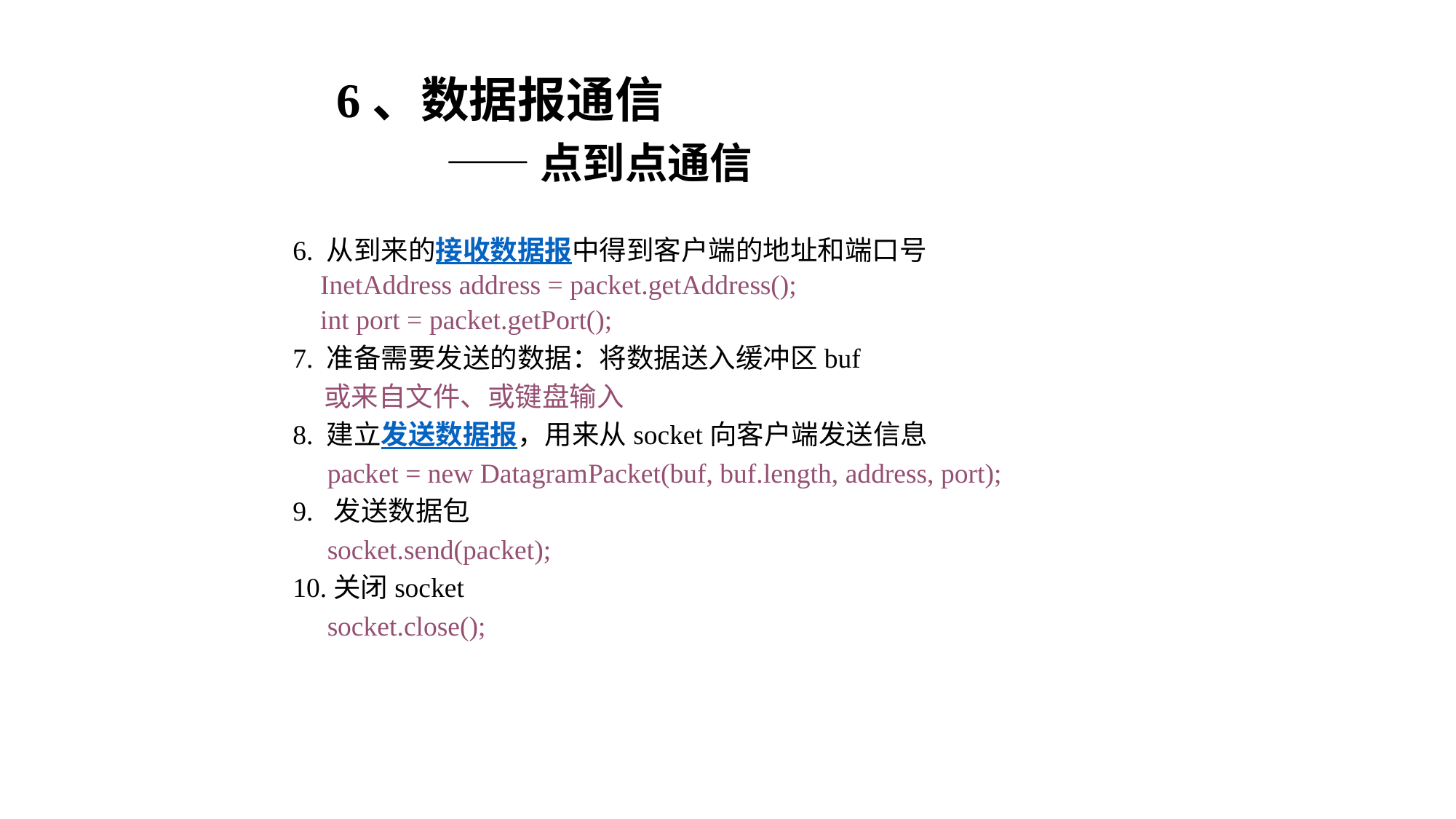

6、数据报通信
	——点到点通信
6. 从到来的接收数据报中得到客户端的地址和端口号
    InetAddress address = packet.getAddress();
    int port = packet.getPort();
7. 准备需要发送的数据：将数据送入缓冲区buf
    或来自文件、或键盘输入
8. 建立发送数据报，用来从socket向客户端发送信息
     packet = new DatagramPacket(buf, buf.length, address, port);
9.  发送数据包
     socket.send(packet);
10.关闭socket
     socket.close();